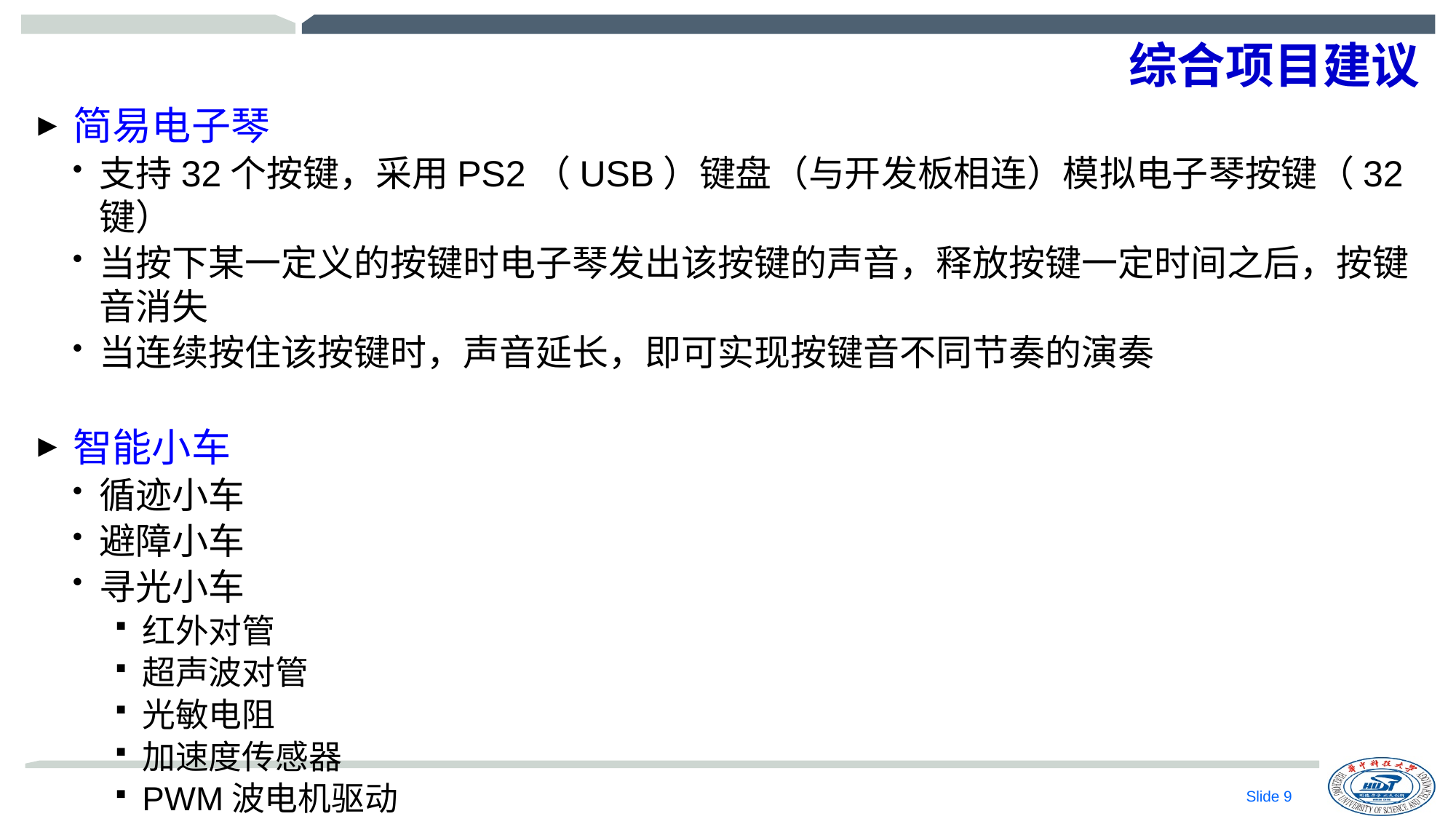

# 综合项目建议
简易电子琴
支持32个按键，采用PS2（USB）键盘（与开发板相连）模拟电子琴按键（32键）
当按下某一定义的按键时电子琴发出该按键的声音，释放按键一定时间之后，按键音消失
当连续按住该按键时，声音延长，即可实现按键音不同节奏的演奏

智能小车
循迹小车
避障小车
寻光小车
红外对管
超声波对管
光敏电阻
加速度传感器
PWM波电机驱动

Slide 9